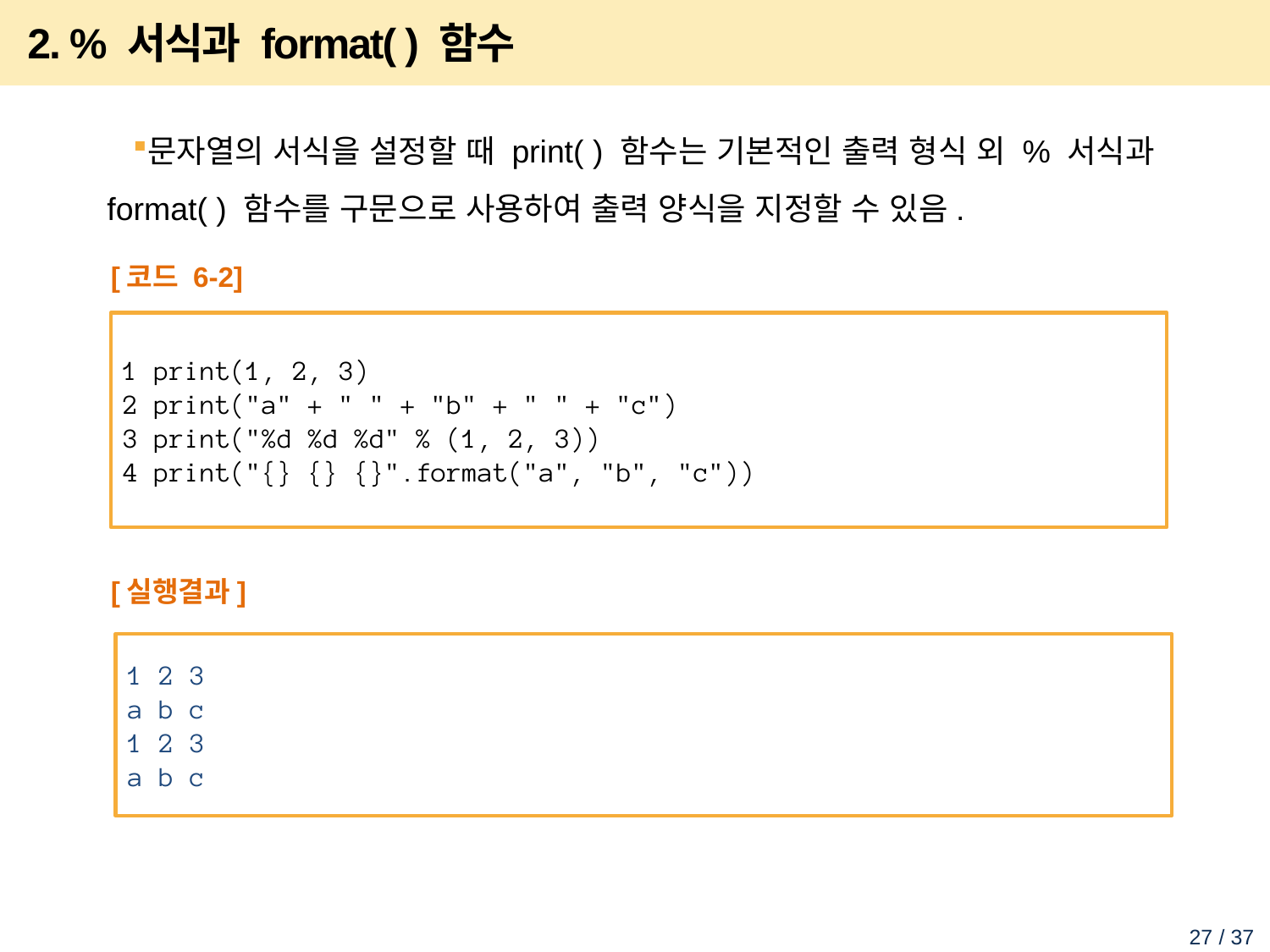

# 2. % 서식과 format( ) 함수
문자열의 서식을 설정할 때 print( ) 함수는 기본적인 출력 형식 외 % 서식과 format( ) 함수를 구문으로 사용하여 출력 양식을 지정할 수 있음.
[코드 6-2]
1 print(1, 2, 3)
2 print("a" + " " + "b" + " " + "c")
3 print("%d %d %d" % (1, 2, 3))
4 print("{} {} {}".format("a", "b", "c"))
[실행결과]
1 2 3
a b c
1 2 3
a b c